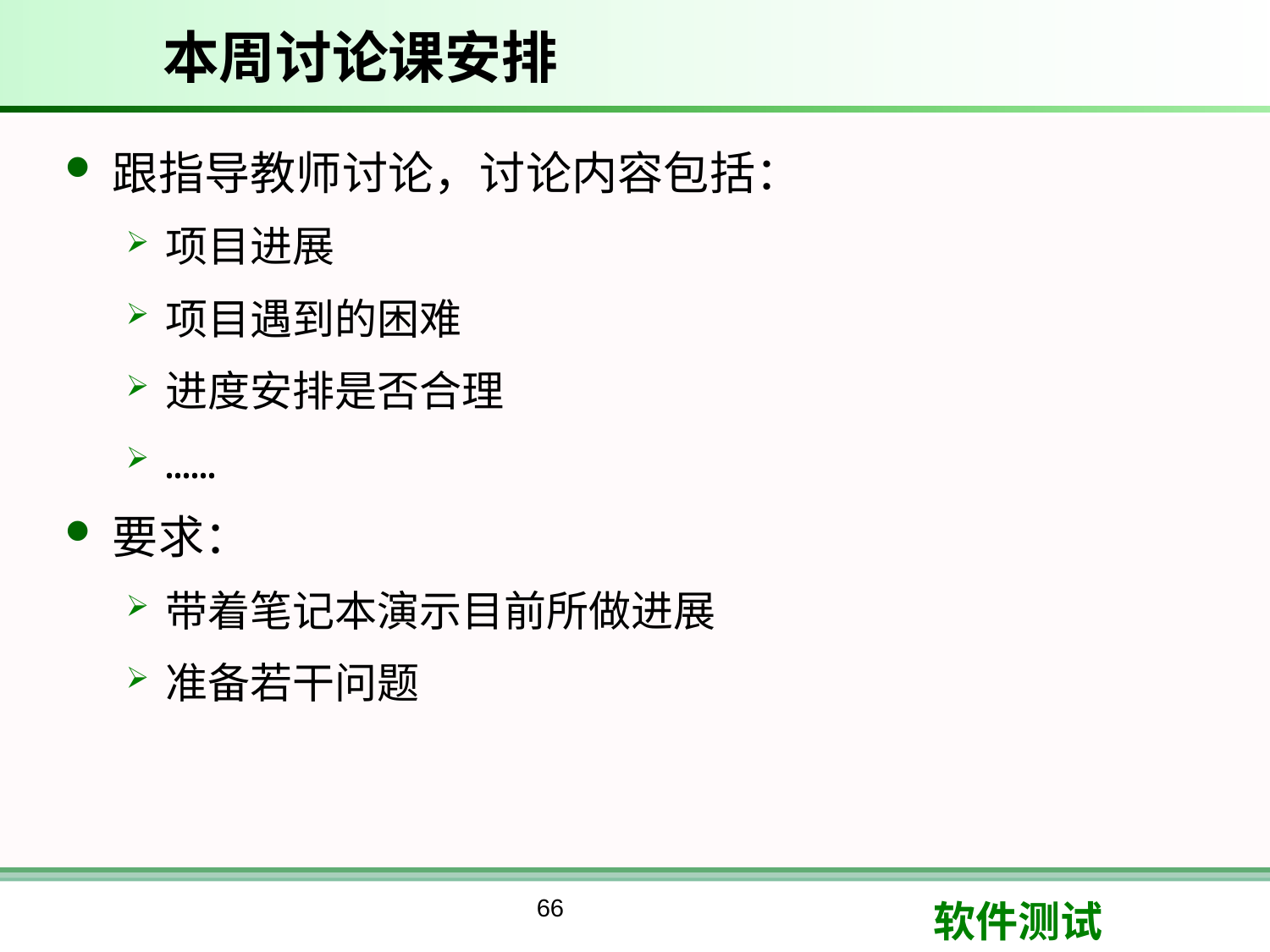

# 本周讨论课安排
跟指导教师讨论，讨论内容包括：
项目进展
项目遇到的困难
进度安排是否合理
……
要求：
带着笔记本演示目前所做进展
准备若干问题
66